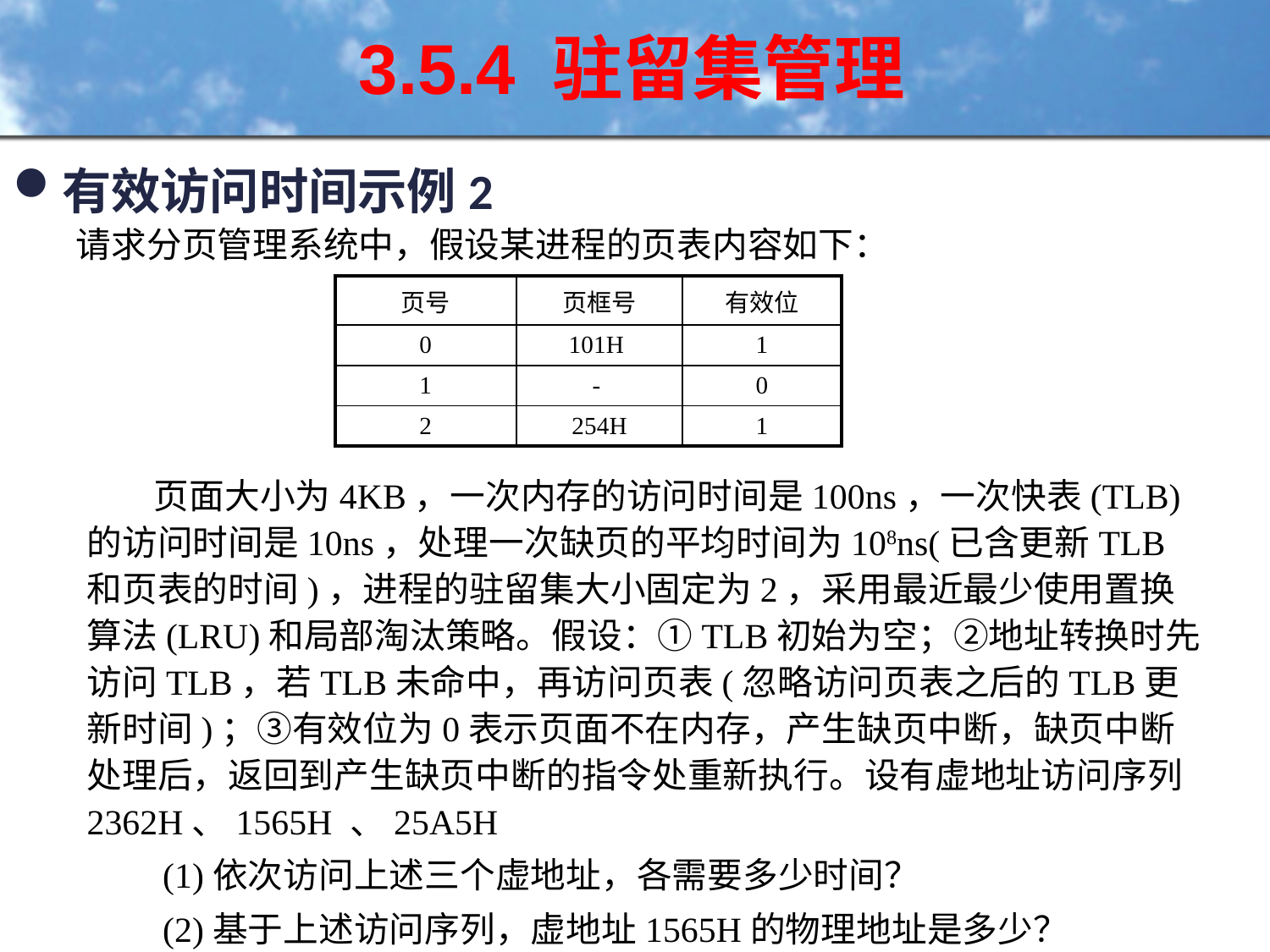

3.5.4 驻留集管理
有效访问时间示例2
       请求分页管理系统中，假设某进程的页表内容如下：

　　　　页面大小为4KB，一次内存的访问时间是100ns，一次快表(TLB)的访问时间是10ns，处理一次缺页的平均时间为108ns(已含更新TLB和页表的时间)，进程的驻留集大小固定为2，采用最近最少使用置换算法(LRU)和局部淘汰策略。假设：①TLB初始为空；②地址转换时先访问TLB，若TLB未命中，再访问页表(忽略访问页表之后的TLB更新时间)；③有效位为0表示页面不在内存，产生缺页中断，缺页中断处理后，返回到产生缺页中断的指令处重新执行。设有虚地址访问序列2362H、1565H 、25A5H
　　　　(1)依次访问上述三个虚地址，各需要多少时间？
　　　　(2)基于上述访问序列，虚地址1565H的物理地址是多少？
| 页号 | 页框号 | 有效位 |
| --- | --- | --- |
| 0 | 101H | 1 |
| 1 | - | 0 |
| 2 | 254H | 1 |